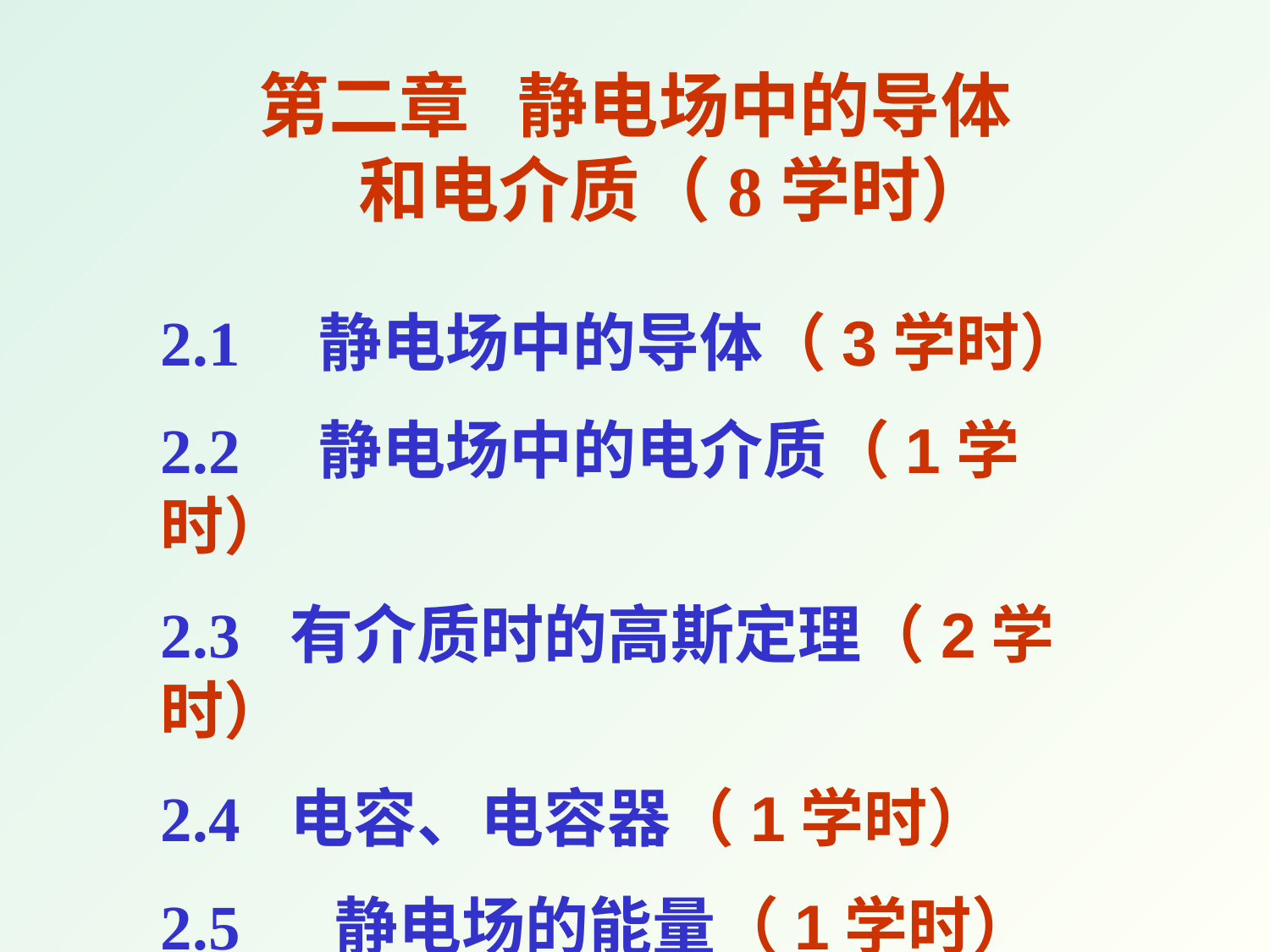

# 第二章   静电场中的导体 和电介质（8学时）

2.1    静电场中的导体（3学时）
2.2    静电场中的电介质（1学时）
2.3  有介质时的高斯定理（2学时）
2.4  电容、电容器（1学时）
2.5     静电场的能量（1学时）